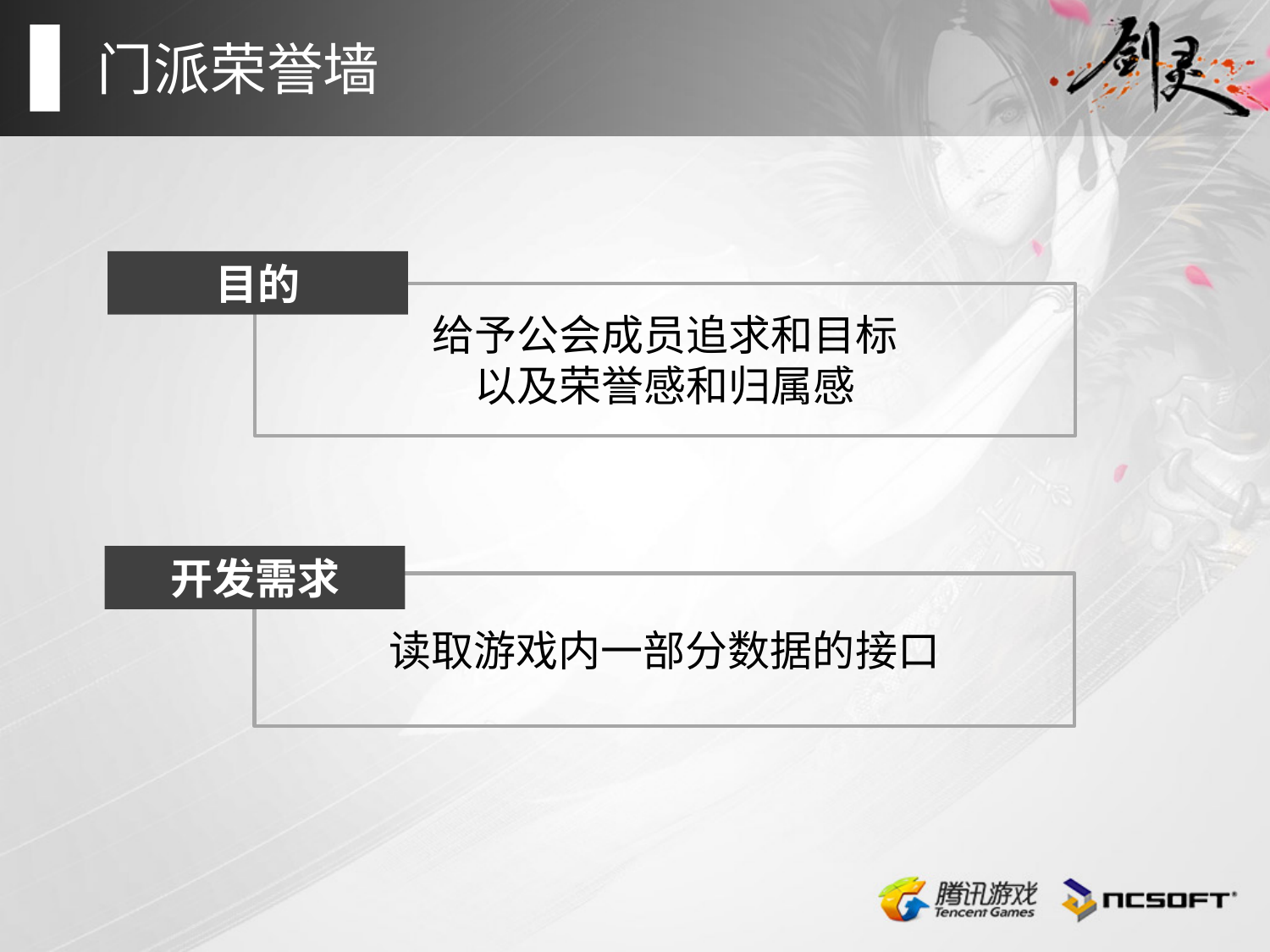

门派荣誉墙
目的
给予公会成员追求和目标
以及荣誉感和归属感
开发需求
读取游戏内一部分数据的接口